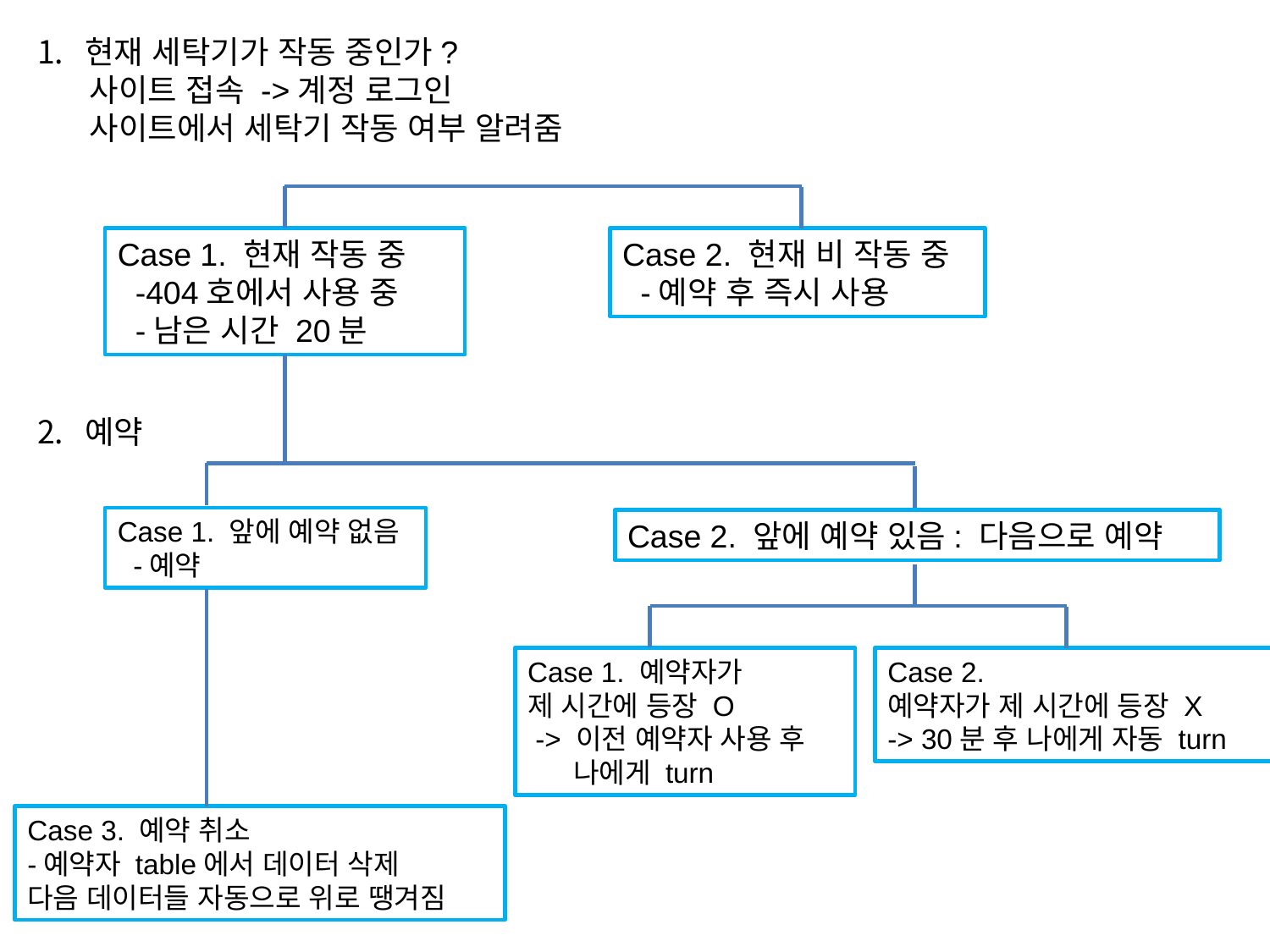

현재 세탁기가 작동 중인가?
     사이트 접속 ->계정 로그인
     사이트에서 세탁기 작동 여부 알려줌
Case 1. 현재 작동 중
  -404호에서 사용 중
  -남은 시간 20분
Case 2. 현재 비 작동 중
  -예약 후 즉시 사용
예약
Case 1. 앞에 예약 없음
  -예약
Case 2. 앞에 예약 있음: 다음으로 예약
Case 1. 예약자가
제 시간에 등장 O
 -> 이전 예약자 사용 후
     나에게 turn
Case 2.
예약자가 제 시간에 등장 X
-> 30분 후 나에게 자동 turn
Case 3. 예약 취소
-예약자 table에서 데이터 삭제
다음 데이터들 자동으로 위로 땡겨짐